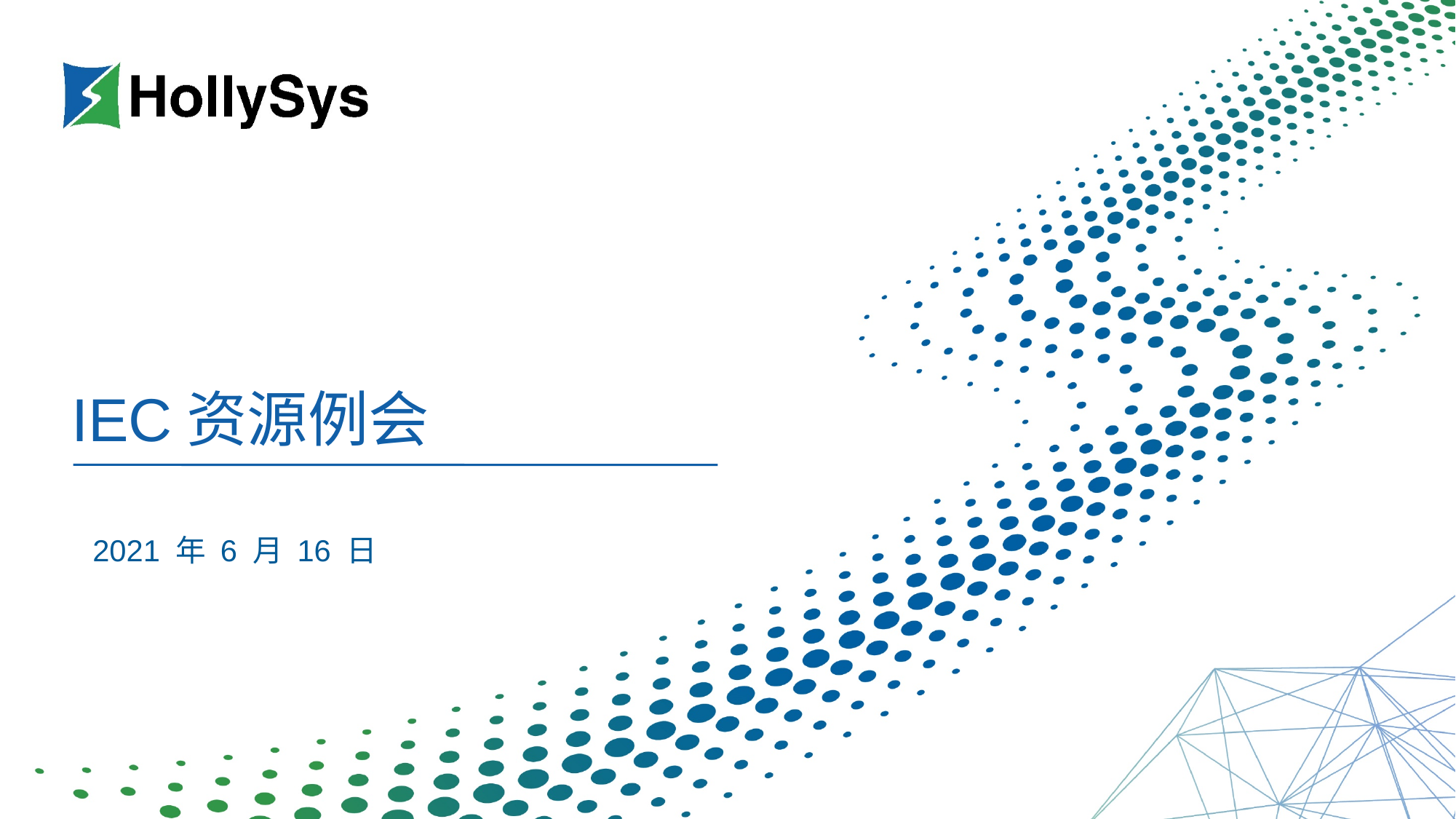

IEC资源例会
2021 年 6 月 16 日